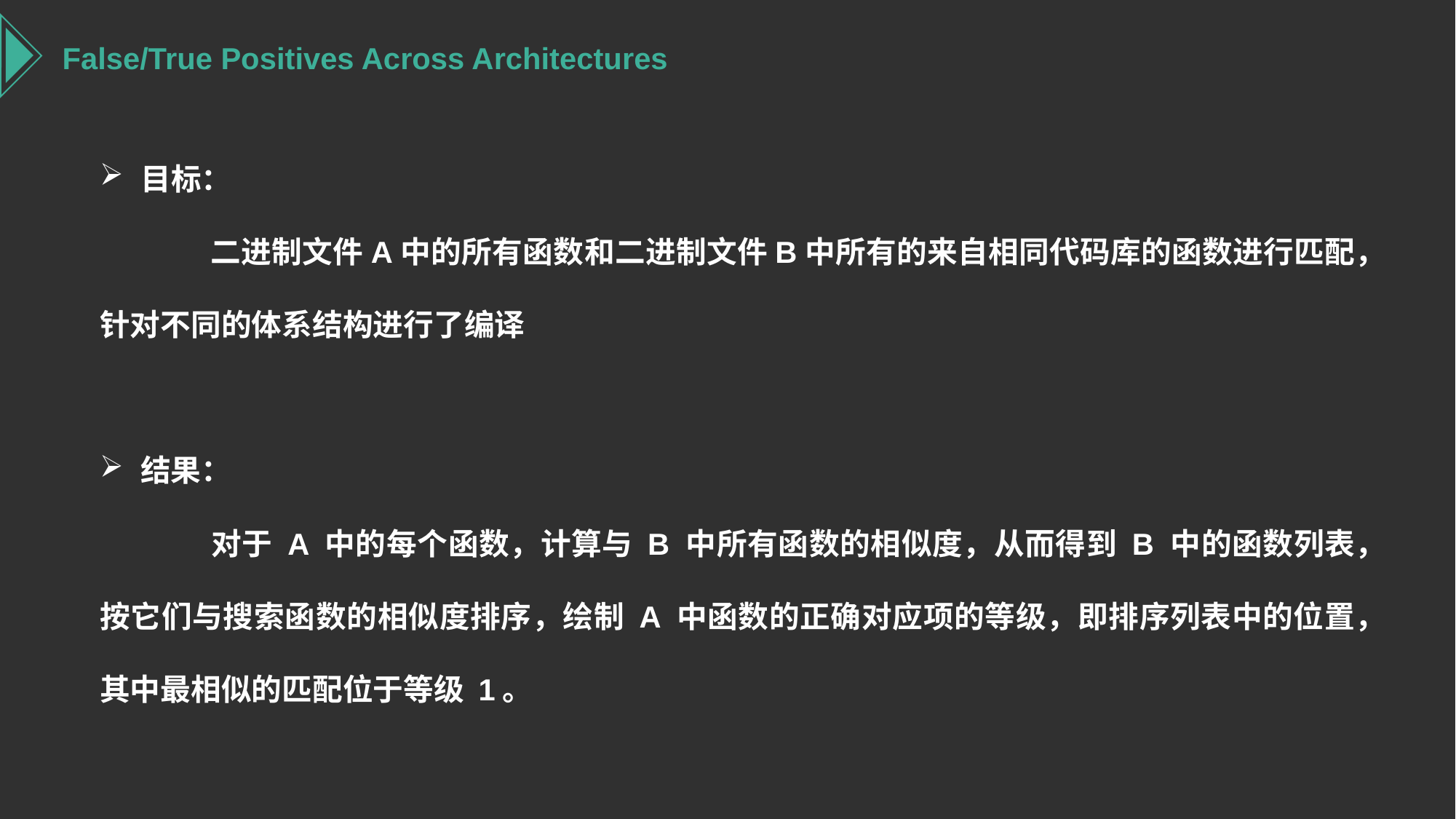

False/True Positives Across Architectures

目标：
    	二进制文件A中的所有函数和二进制文件B中所有的来自相同代码库的函数进行匹配，针对不同的体系结构进行了编译

结果：
    	对于 A 中的每个函数，计算与 B 中所有函数的相似度，从而得到 B 中的函数列表，按它们与搜索函数的相似度排序，绘制 A 中函数的正确对应项的等级，即排序列表中的位置，其中最相似的匹配位于等级 1。